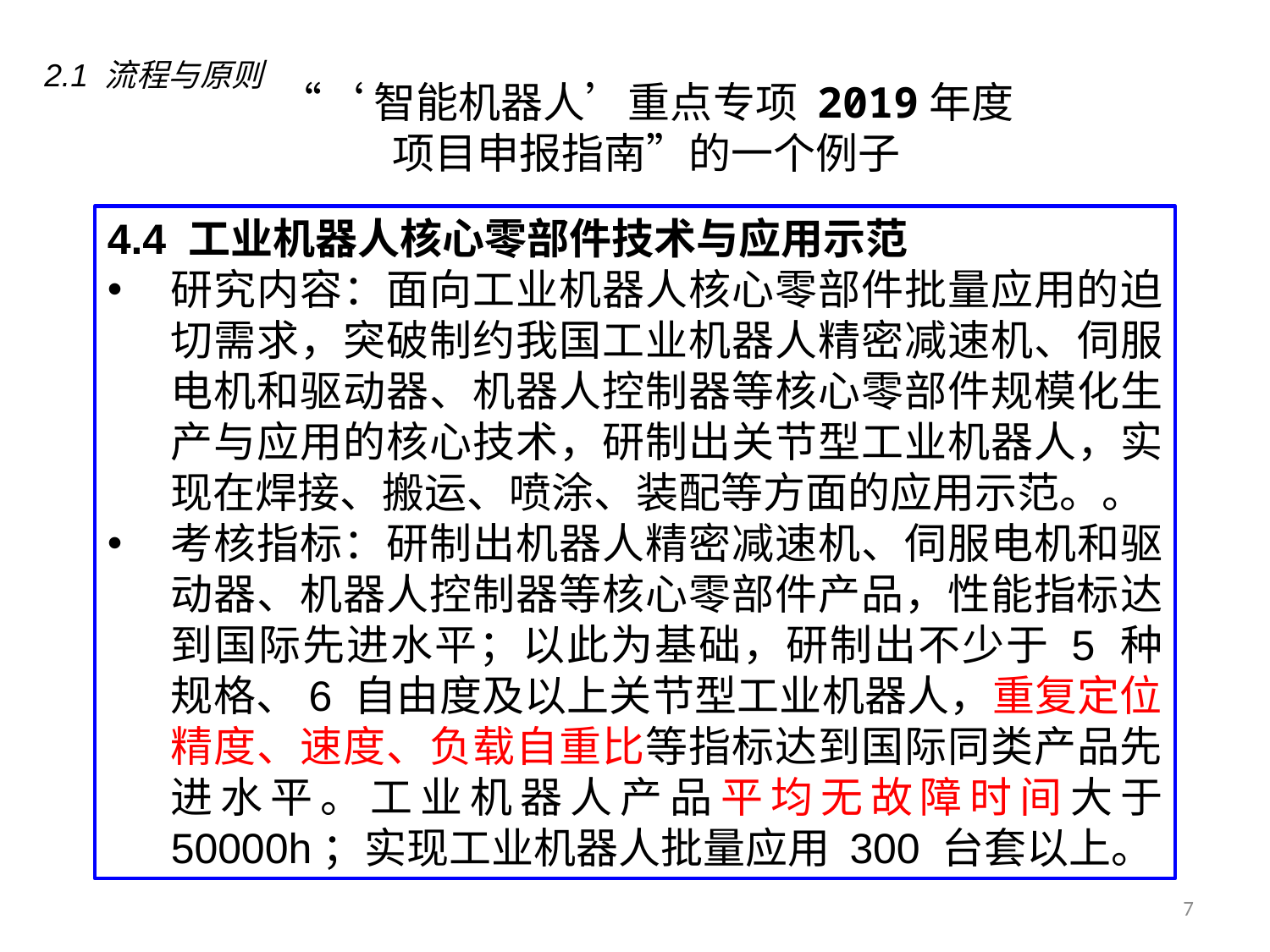

2.1 流程与原则
# “‘智能机器人’重点专项 2019年度 项目申报指南”的一个例子
4.4 工业机器人核心零部件技术与应用示范
研究内容：面向工业机器人核心零部件批量应用的迫切需求，突破制约我国工业机器人精密减速机、伺服电机和驱动器、机器人控制器等核心零部件规模化生产与应用的核心技术，研制出关节型工业机器人，实现在焊接、搬运、喷涂、装配等方面的应用示范。。
考核指标：研制出机器人精密减速机、伺服电机和驱动器、机器人控制器等核心零部件产品，性能指标达到国际先进水平；以此为基础，研制出不少于 5 种规格、6 自由度及以上关节型工业机器人，重复定位精度、速度、负载自重比等指标达到国际同类产品先进水平。工业机器人产品平均无故障时间大于 50000h；实现工业机器人批量应用 300 台套以上。
7